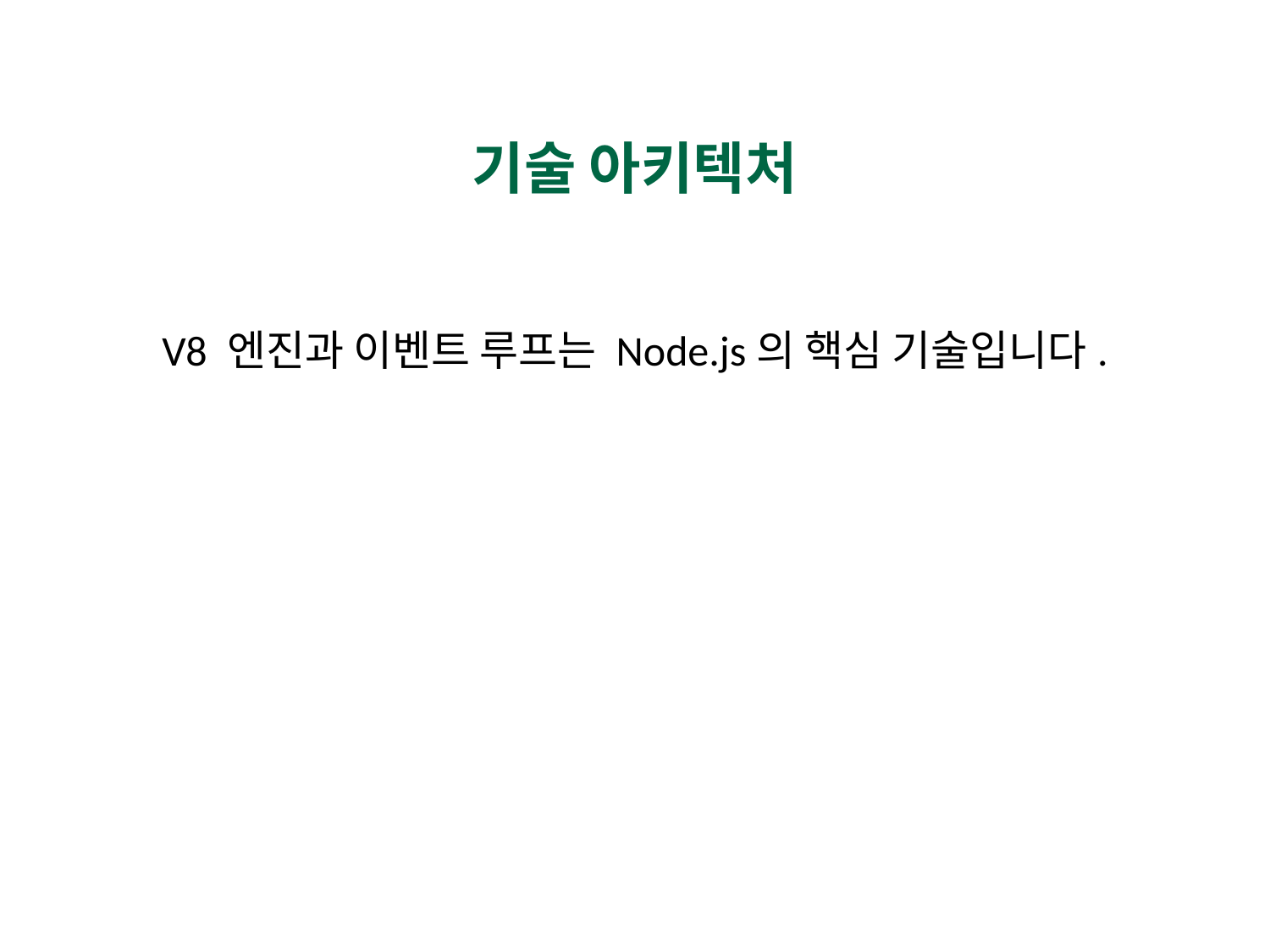

#
기술 아키텍처
V8 엔진과 이벤트 루프는 Node.js의 핵심 기술입니다.